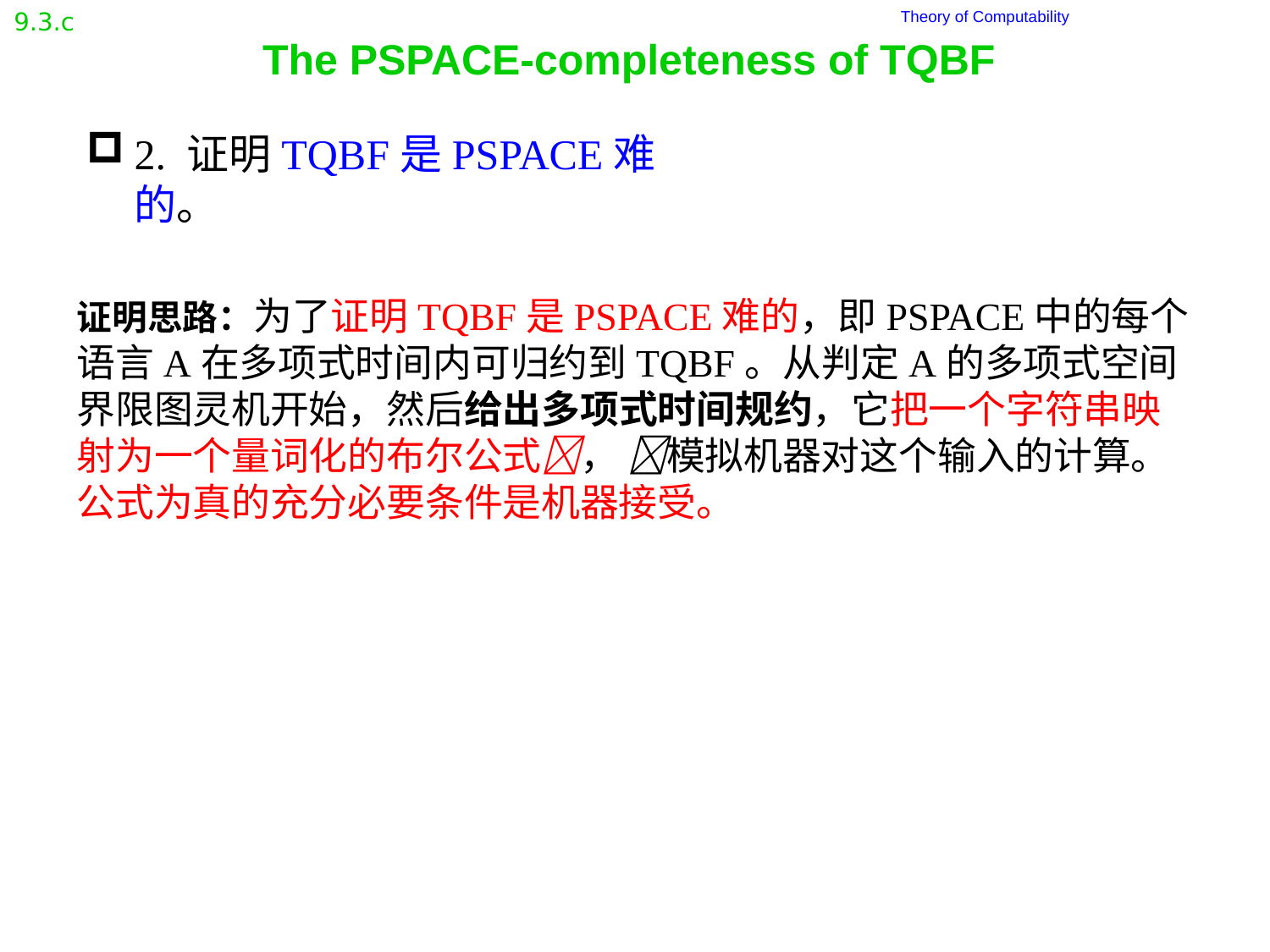

9.3.c
# The PSPACE-completeness of TQBF
 Theory of Computability
2. 证明TQBF是PSPACE难的。
证明思路：为了证明TQBF是PSPACE难的，即PSPACE中的每个语言A在多项式时间内可归约到TQBF。从判定A的多项式空间界限图灵机开始，然后给出多项式时间规约，它把一个字符串映射为一个量词化的布尔公式φ， φ模拟机器对这个输入的计算。公式为真的充分必要条件是机器接受。